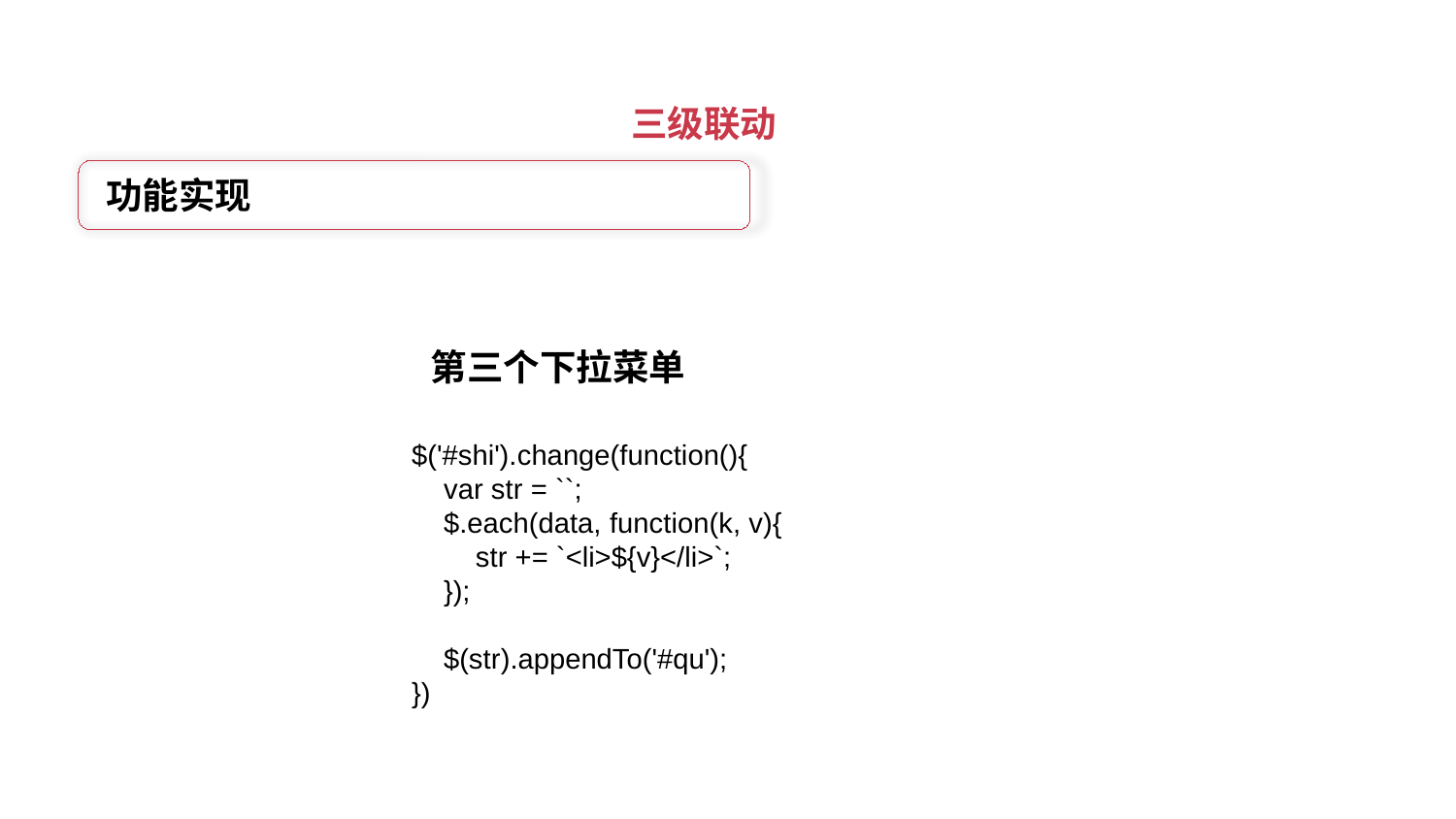

三级联动

功能实现
第三个下拉菜单
$('#shi').change(function(){
    var str = ``;
    $.each(data, function(k, v){
        str += `<li>${v}</li>`;
    });

    $(str).appendTo('#qu');
})